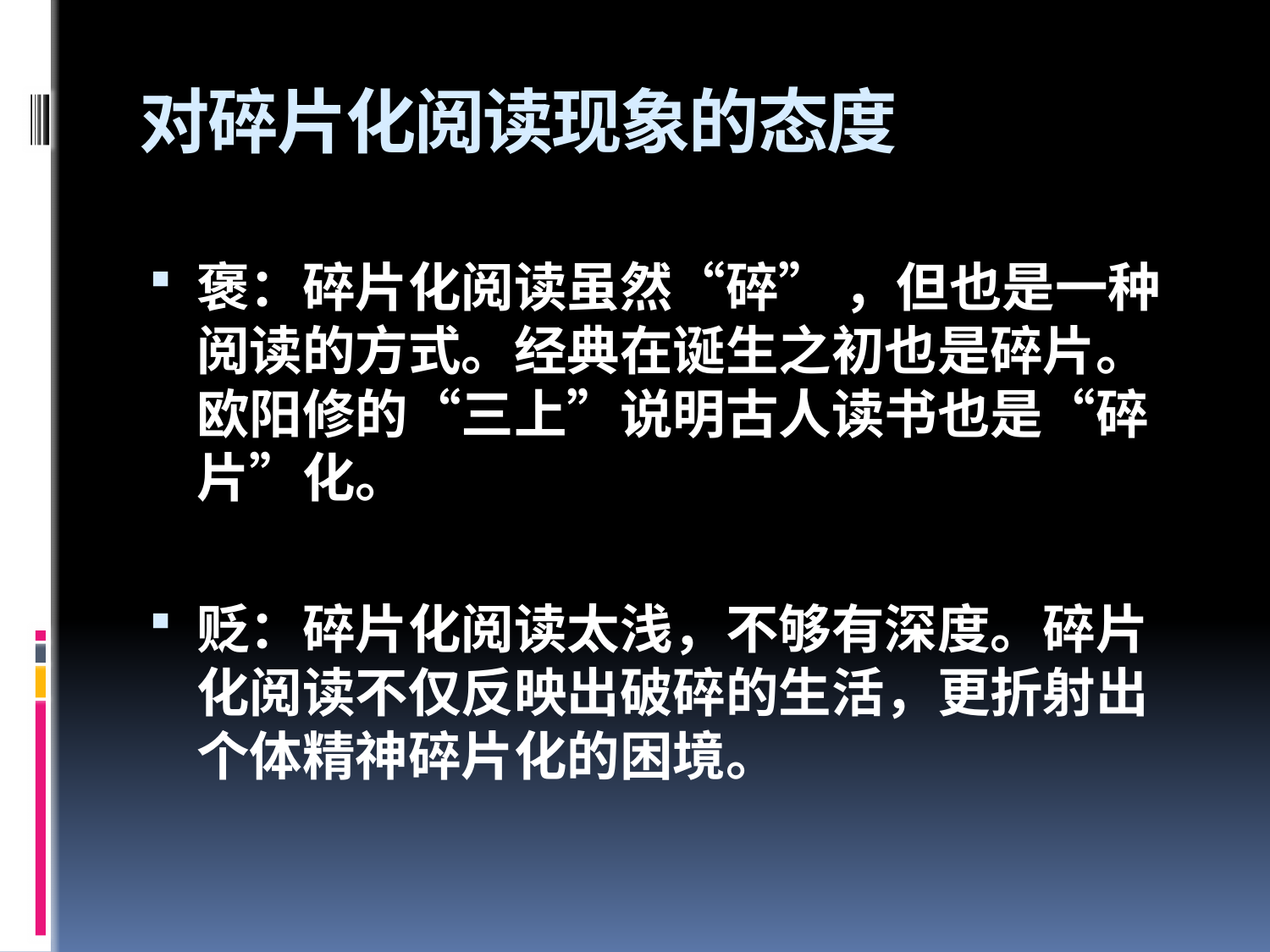

# 对碎片化阅读现象的态度
褒：碎片化阅读虽然“碎” ，但也是一种阅读的方式。经典在诞生之初也是碎片。欧阳修的“三上”说明古人读书也是“碎片”化。

贬：碎片化阅读太浅，不够有深度。碎片化阅读不仅反映出破碎的生活，更折射出个体精神碎片化的困境。